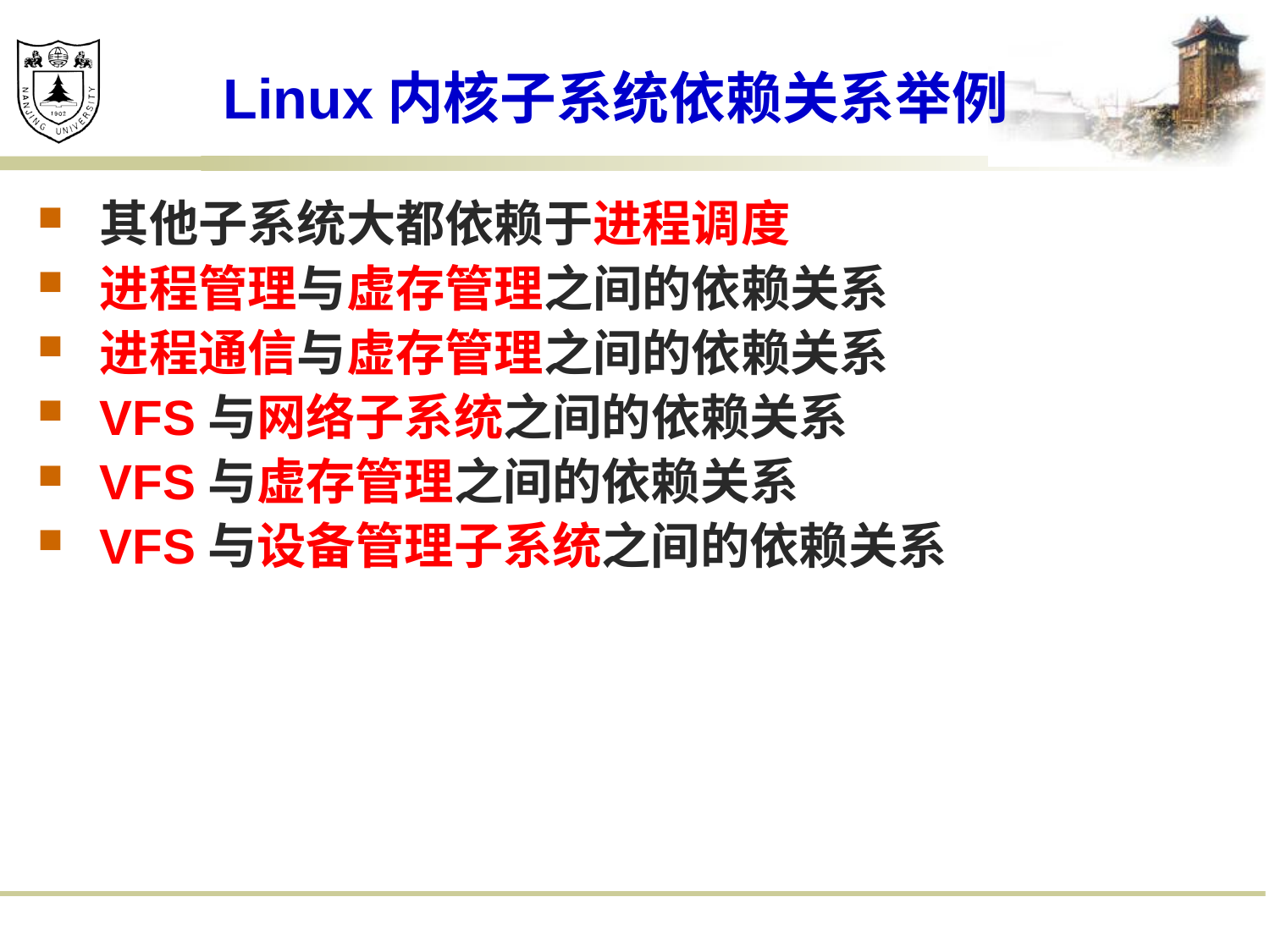

# Linux内核子系统依赖关系举例
其他子系统大都依赖于进程调度
进程管理与虚存管理之间的依赖关系
进程通信与虚存管理之间的依赖关系
VFS与网络子系统之间的依赖关系
VFS与虚存管理之间的依赖关系
VFS与设备管理子系统之间的依赖关系

143